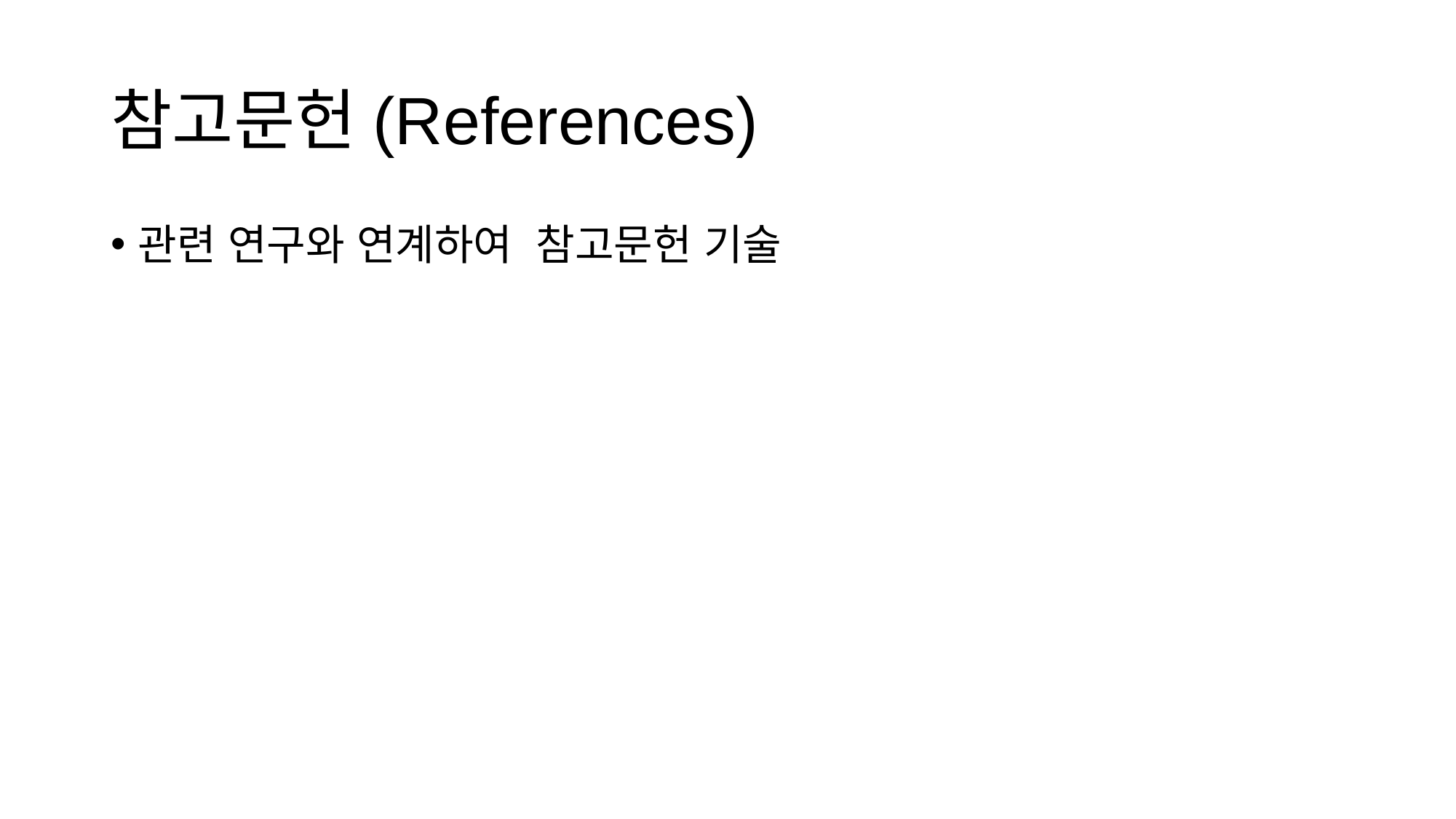

# 참고문헌(References)
관련 연구와 연계하여  참고문헌 기술